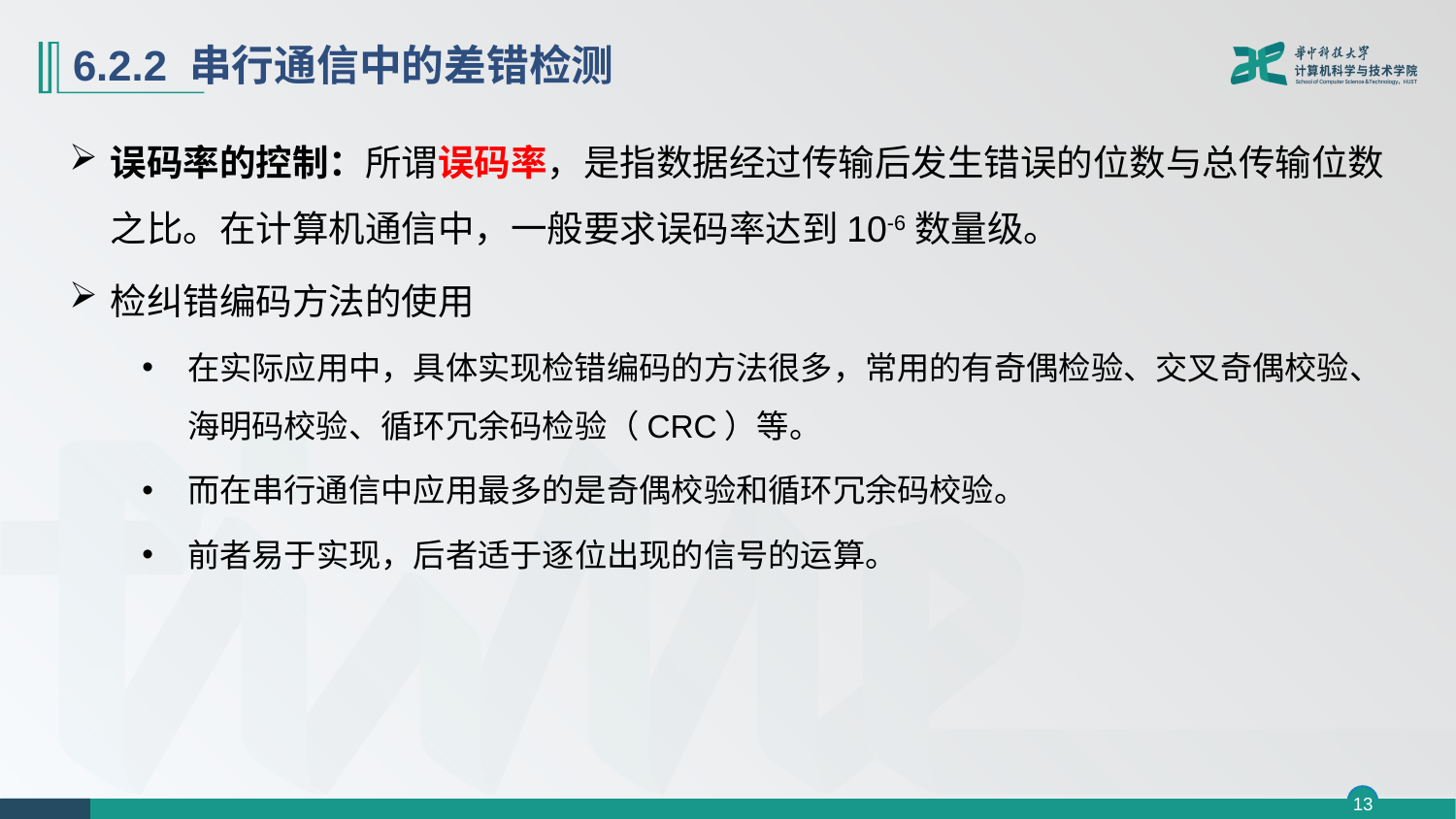

# 6.2.2 串行通信中的差错检测
误码率的控制：所谓误码率，是指数据经过传输后发生错误的位数与总传输位数之比。在计算机通信中，一般要求误码率达到10-6数量级。
检纠错编码方法的使用
在实际应用中，具体实现检错编码的方法很多，常用的有奇偶检验、交叉奇偶校验、海明码校验、循环冗余码检验（CRC）等。
而在串行通信中应用最多的是奇偶校验和循环冗余码校验。
前者易于实现，后者适于逐位出现的信号的运算。